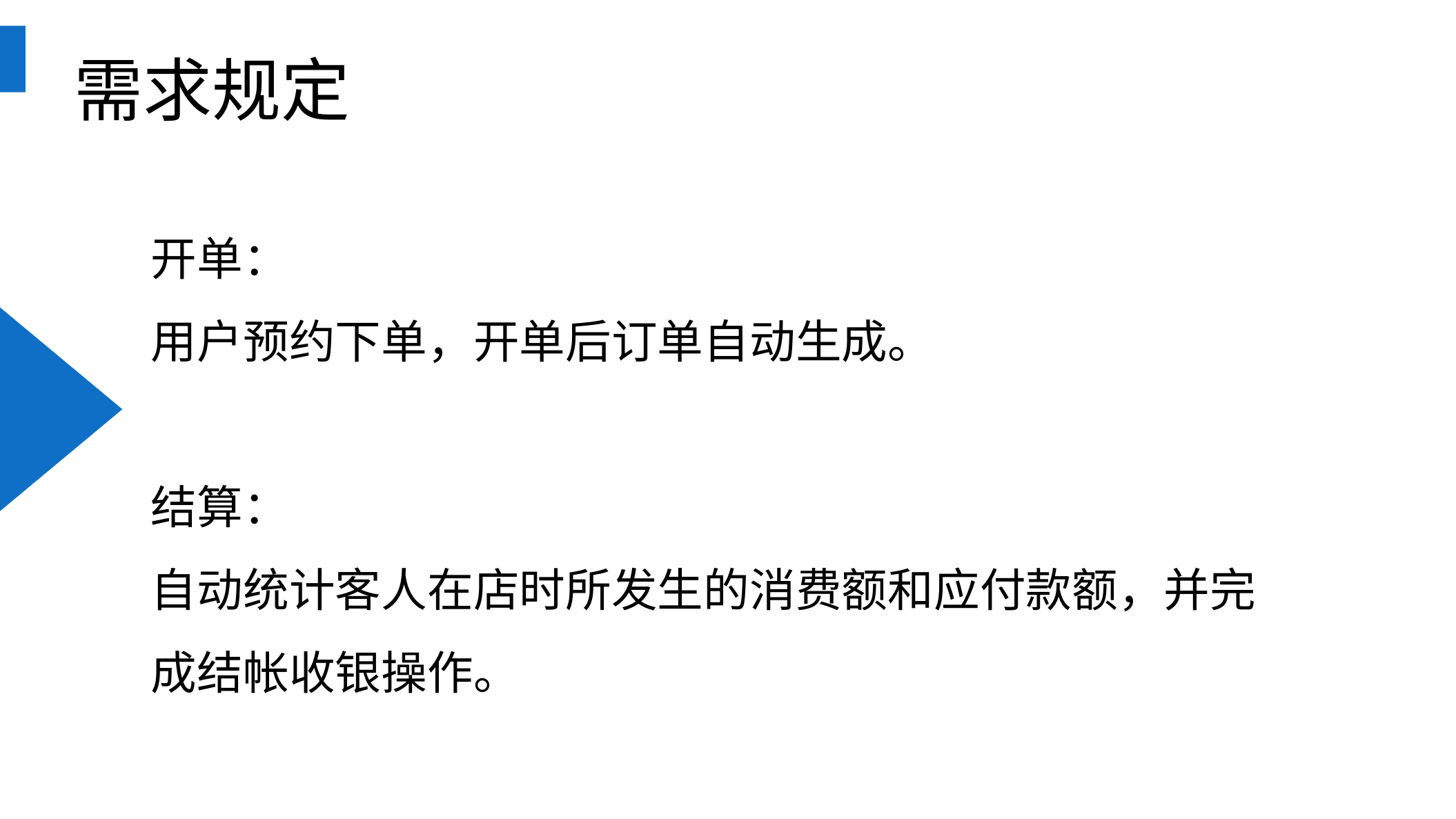

需求规定
开单：
用户预约下单，开单后订单自动生成。

结算：
自动统计客人在店时所发生的消费额和应付款额，并完成结帐收银操作。